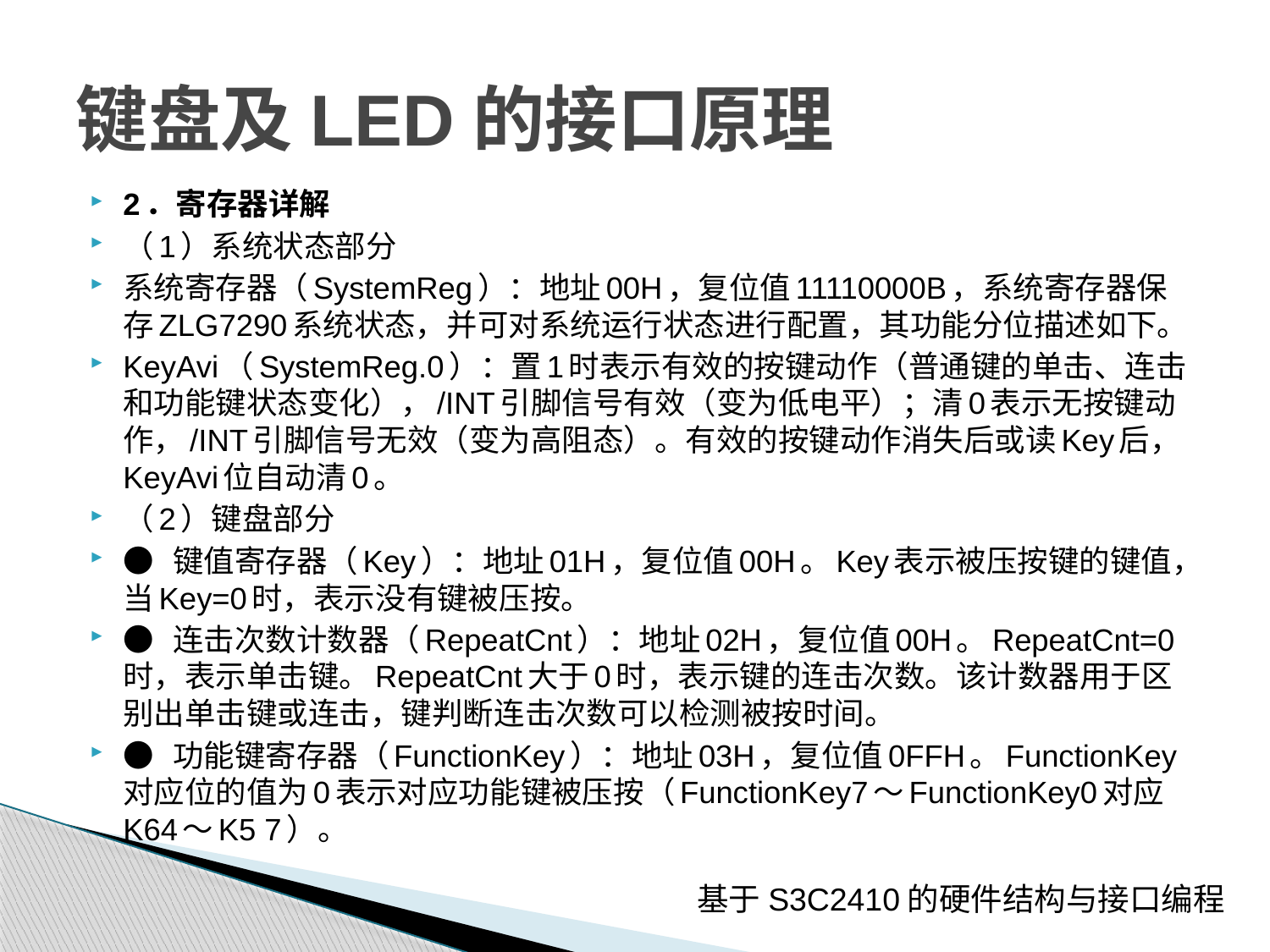

# 键盘及LED的接口原理
2．寄存器详解
（1）系统状态部分
系统寄存器（SystemReg）：地址00H，复位值11110000B，系统寄存器保存ZLG7290系统状态，并可对系统运行状态进行配置，其功能分位描述如下。
KeyAvi（SystemReg.0）：置1时表示有效的按键动作（普通键的单击、连击和功能键状态变化），/INT引脚信号有效（变为低电平）；清0表示无按键动作，/INT引脚信号无效（变为高阻态）。有效的按键动作消失后或读Key后，KeyAvi位自动清0。
（2）键盘部分
●  键值寄存器（Key）：地址01H，复位值00H。Key表示被压按键的键值，当Key=0时，表示没有键被压按。
●  连击次数计数器（RepeatCnt）：地址02H，复位值00H。RepeatCnt=0时，表示单击键。RepeatCnt大于0时，表示键的连击次数。该计数器用于区别出单击键或连击，键判断连击次数可以检测被按时间。
●  功能键寄存器（FunctionKey）：地址03H，复位值0FFH。FunctionKey对应位的值为0表示对应功能键被压按（FunctionKey7～FunctionKey0对应K64～K5 7）。

基于S3C2410的硬件结构与接口编程